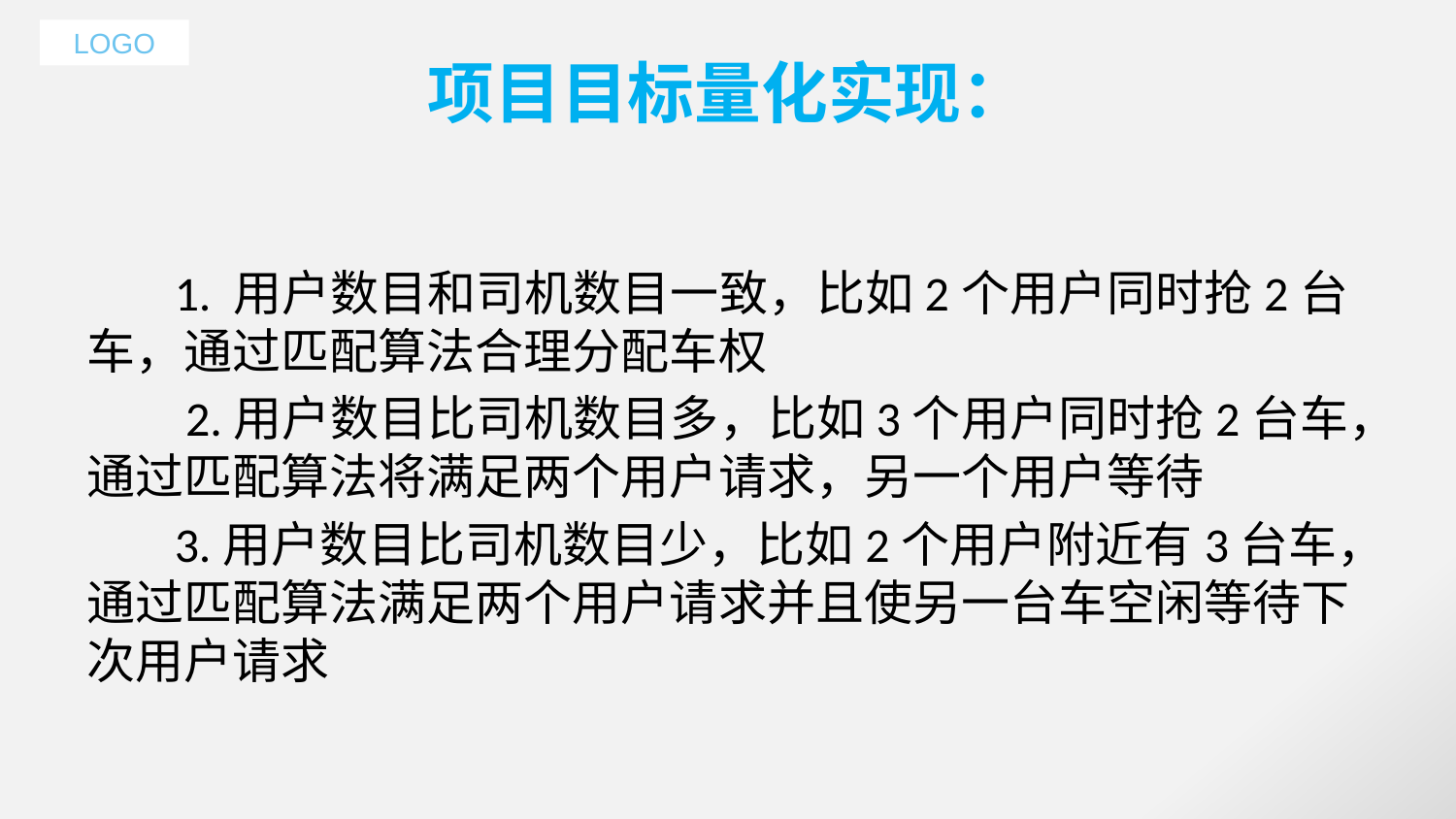

# 项目目标量化实现：
        1. 用户数目和司机数目一致，比如2个用户同时抢2台车，通过匹配算法合理分配车权
         2.用户数目比司机数目多，比如3个用户同时抢2台车，通过匹配算法将满足两个用户请求，另一个用户等待
        3.用户数目比司机数目少，比如2个用户附近有3台车，通过匹配算法满足两个用户请求并且使另一台车空闲等待下次用户请求